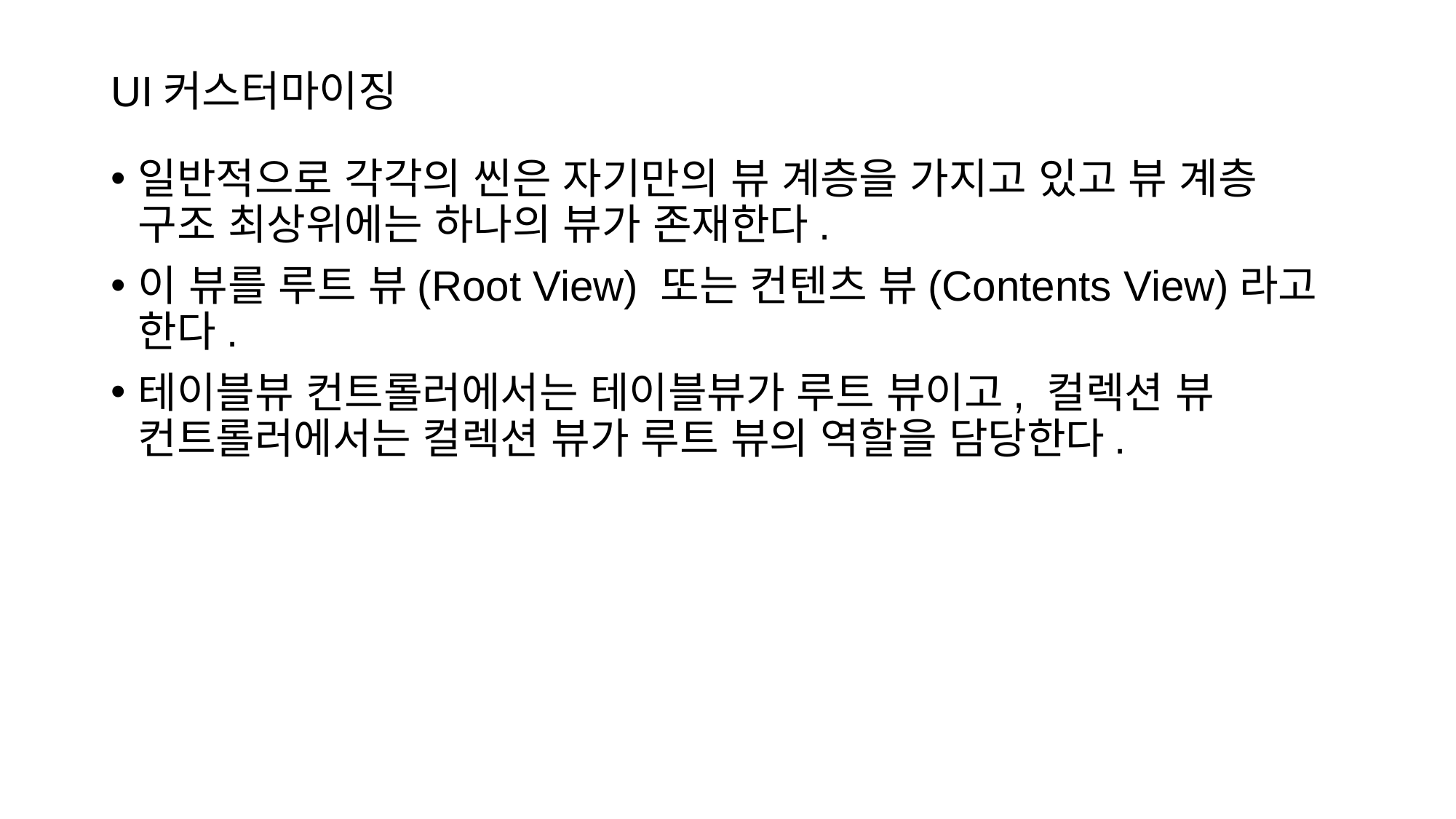

# UI커스터마이징
일반적으로 각각의 씬은 자기만의 뷰 계층을 가지고 있고 뷰 계층 구조 최상위에는 하나의 뷰가 존재한다.
이 뷰를 루트 뷰(Root View) 또는 컨텐츠 뷰(Contents View)라고 한다.
테이블뷰 컨트롤러에서는 테이블뷰가 루트 뷰이고, 컬렉션 뷰 컨트롤러에서는 컬렉션 뷰가 루트 뷰의 역할을 담당한다.